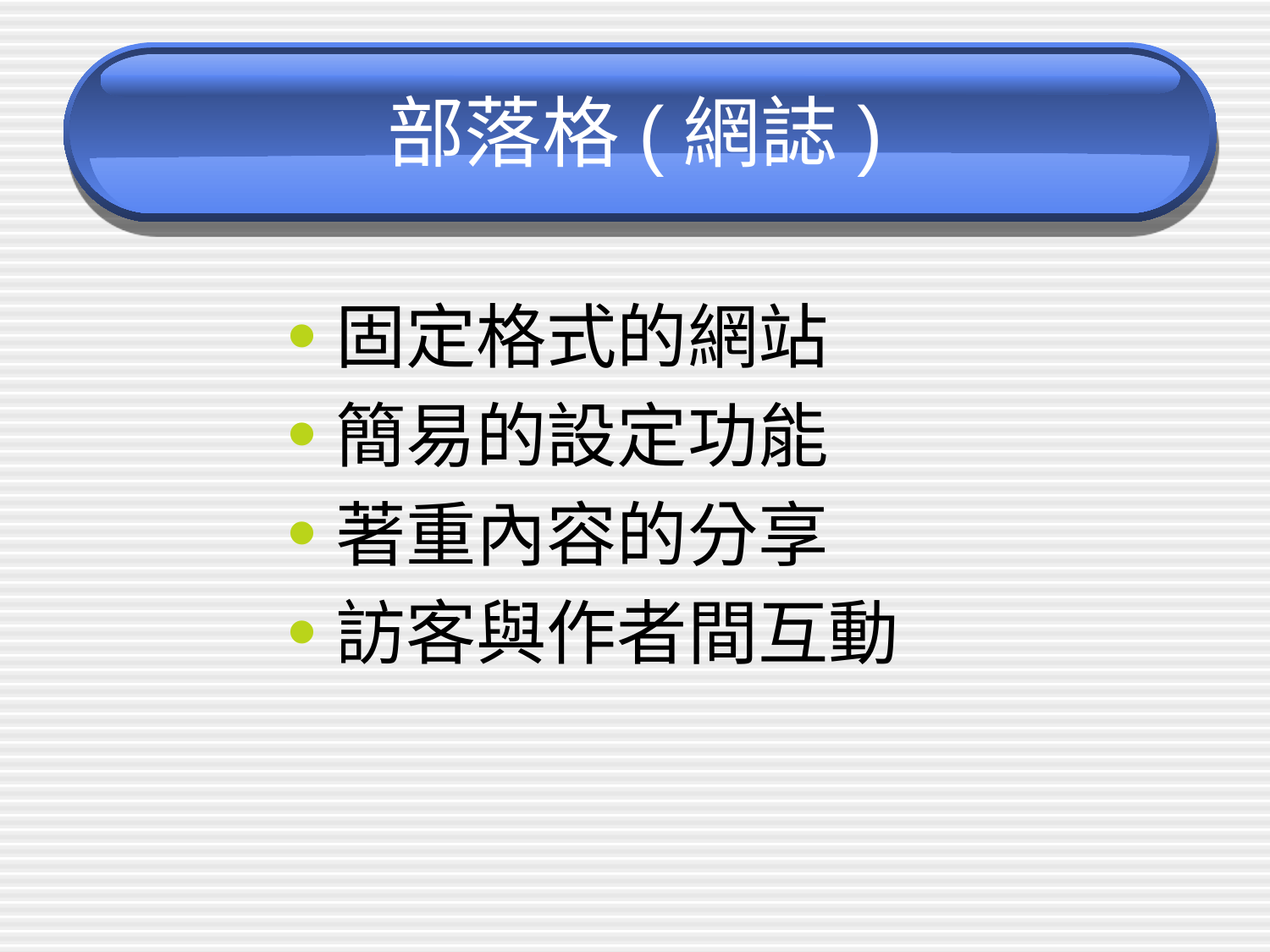

# 部落格(網誌)
固定格式的網站
簡易的設定功能
著重內容的分享
訪客與作者間互動